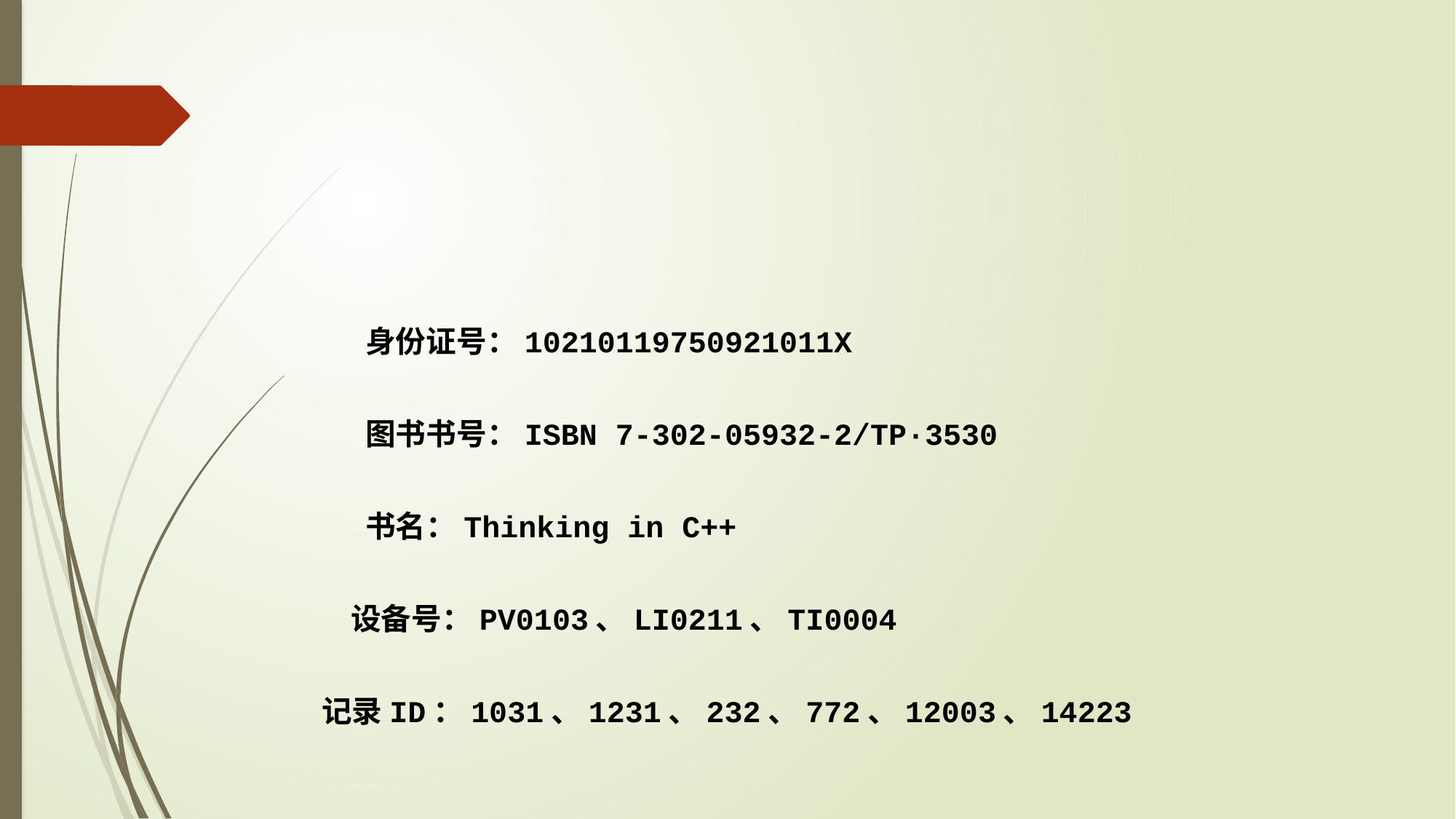

身份证号：10210119750921011X
图书书号：ISBN 7-302-05932-2/TP·3530
书名：Thinking in C++
设备号：PV0103、LI0211、TI0004
记录ID：1031、1231、232、772、12003、14223